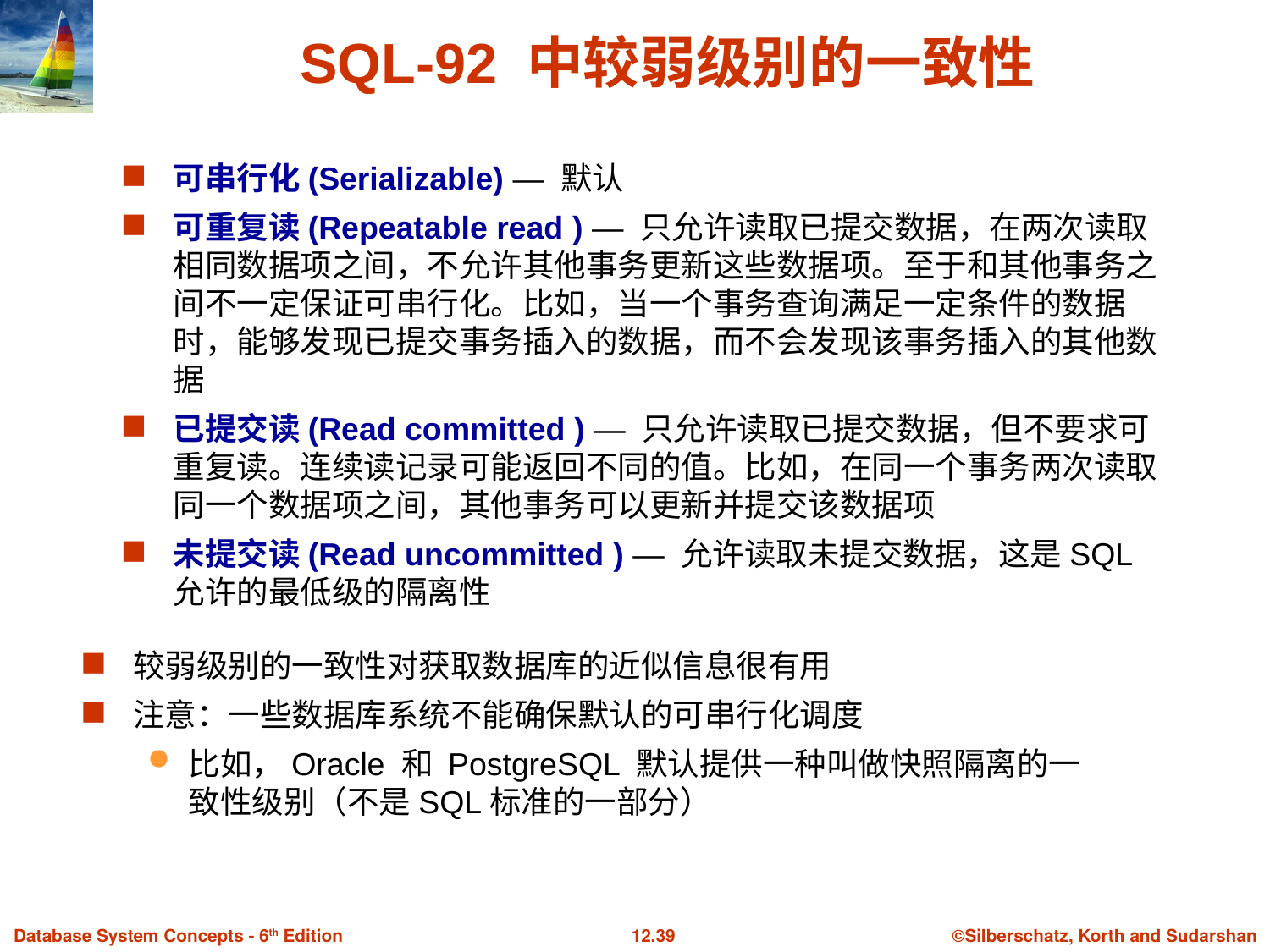

# SQL-92 中较弱级别的一致性
可串行化(Serializable) — 默认
可重复读(Repeatable read ) — 只允许读取已提交数据，在两次读取相同数据项之间，不允许其他事务更新这些数据项。至于和其他事务之间不一定保证可串行化。比如，当一个事务查询满足一定条件的数据时，能够发现已提交事务插入的数据，而不会发现该事务插入的其他数据
已提交读(Read committed ) — 只允许读取已提交数据，但不要求可重复读。连续读记录可能返回不同的值。比如，在同一个事务两次读取同一个数据项之间，其他事务可以更新并提交该数据项
未提交读(Read uncommitted ) — 允许读取未提交数据，这是SQL允许的最低级的隔离性
较弱级别的一致性对获取数据库的近似信息很有用
注意：一些数据库系统不能确保默认的可串行化调度
比如，Oracle 和 PostgreSQL 默认提供一种叫做快照隔离的一致性级别（不是SQL标准的一部分）